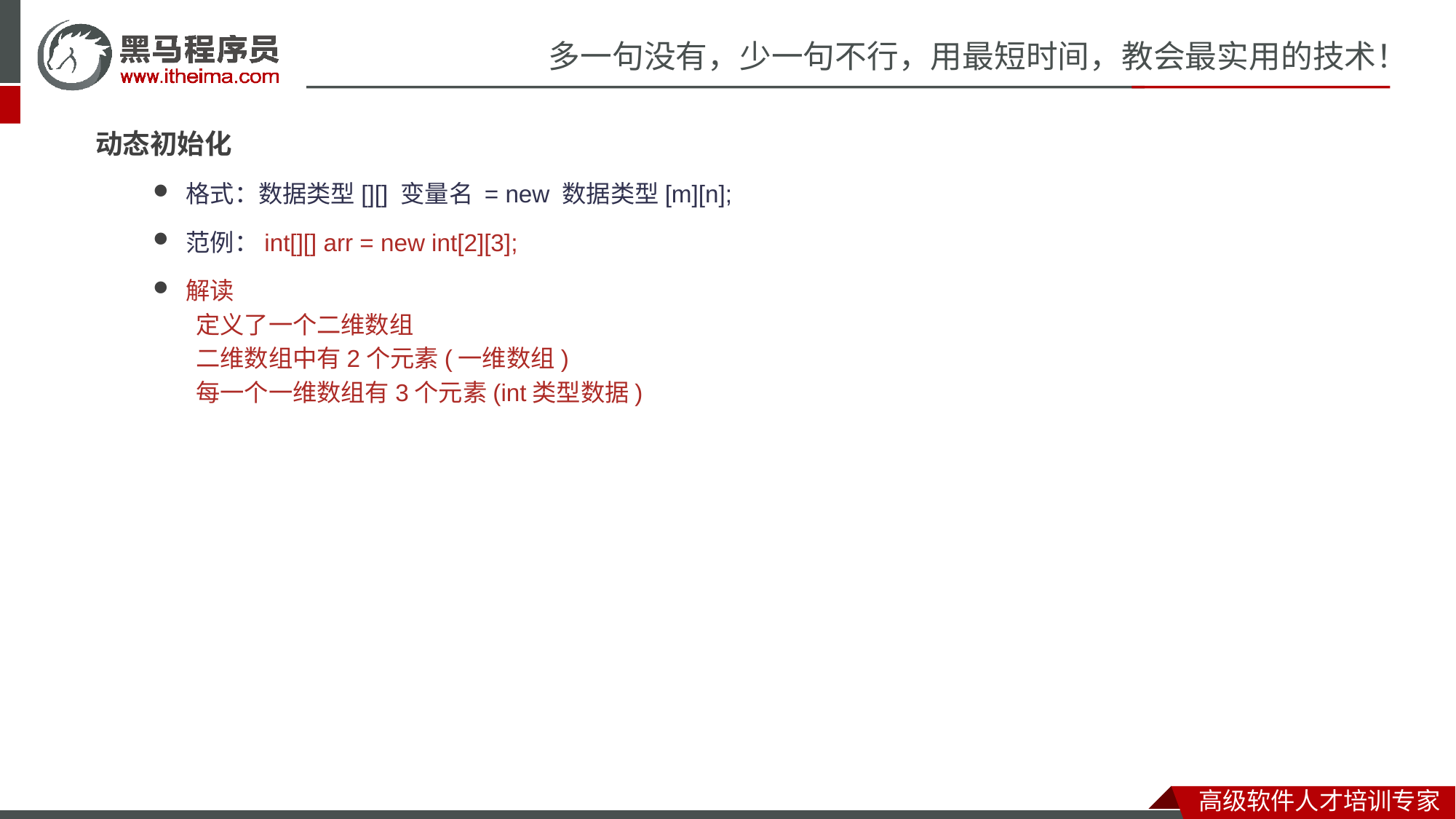

动态初始化
格式：数据类型[][] 变量名 = new 数据类型[m][n];
范例：int[][] arr = new int[2][3];
解读
定义了一个二维数组
二维数组中有2个元素(一维数组)
每一个一维数组有3个元素(int类型数据)